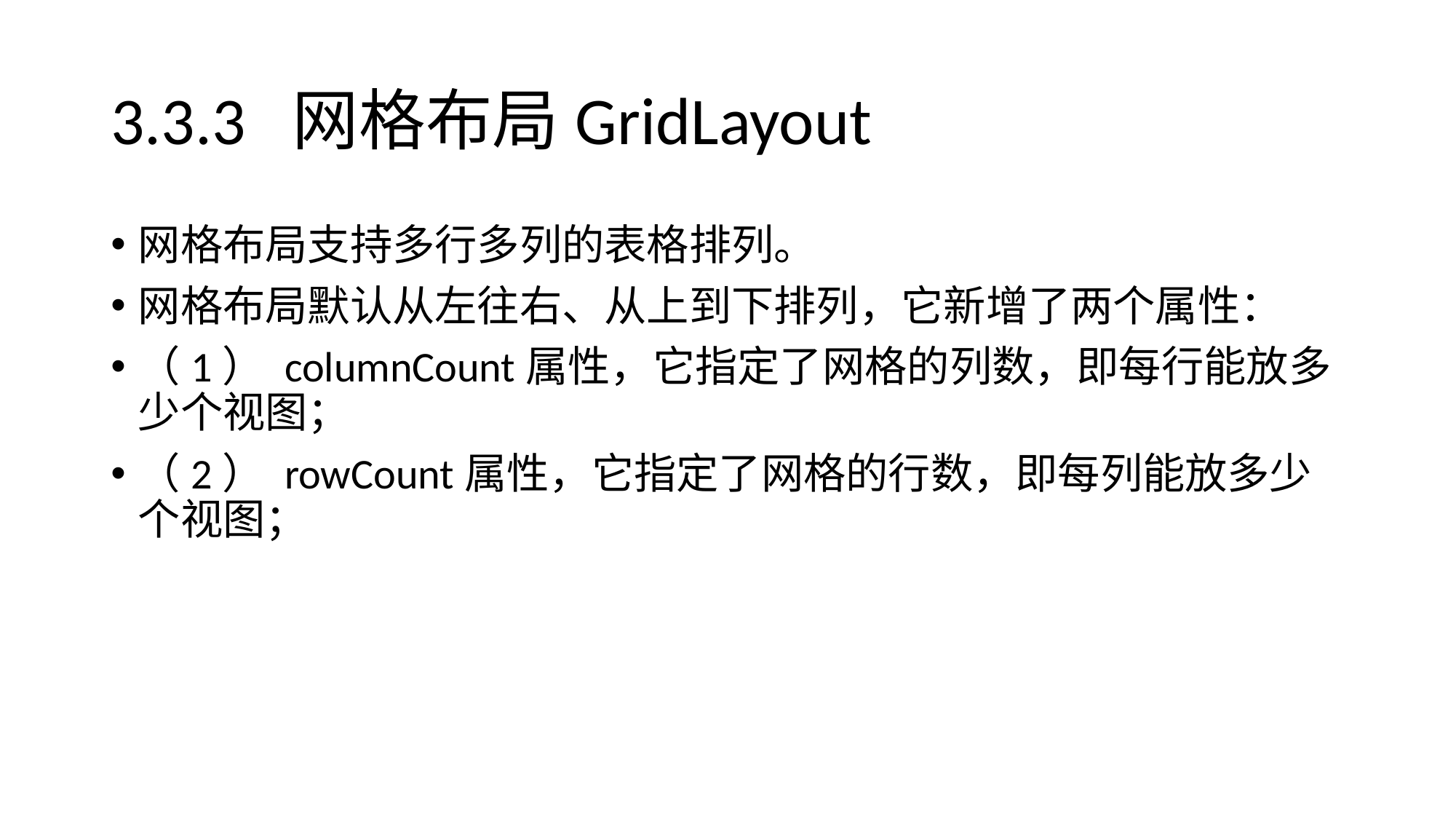

# 3.3.3  网格布局GridLayout
网格布局支持多行多列的表格排列。
网格布局默认从左往右、从上到下排列，它新增了两个属性：
（1） columnCount属性，它指定了网格的列数，即每行能放多少个视图；
（2） rowCount属性，它指定了网格的行数，即每列能放多少个视图；